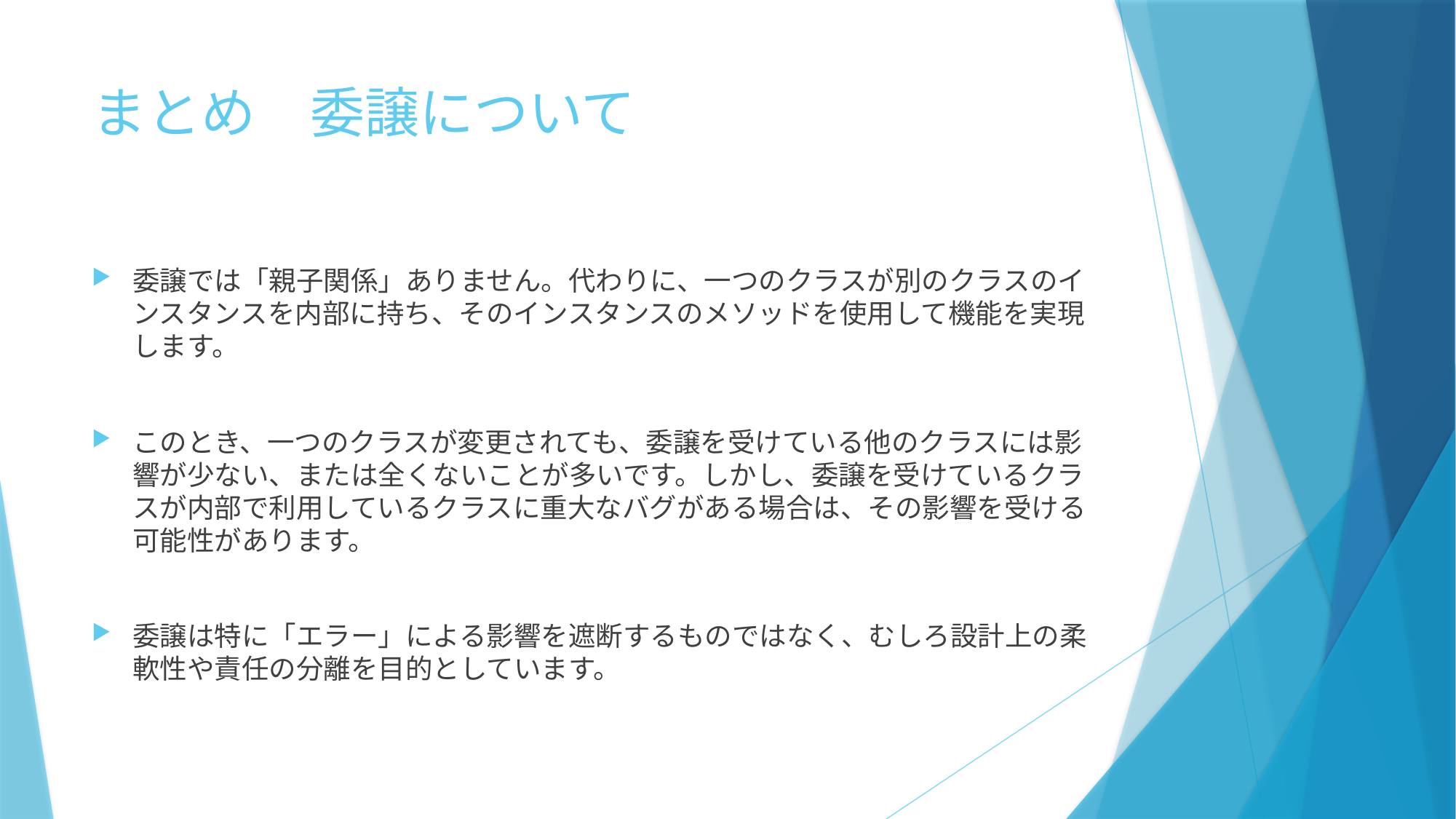

# まとめ　委譲について
委譲では「親子関係」ありません。代わりに、一つのクラスが別のクラスのインスタンスを内部に持ち、そのインスタンスのメソッドを使用して機能を実現します。

このとき、一つのクラスが変更されても、委譲を受けている他のクラスには影響が少ない、または全くないことが多いです。しかし、委譲を受けているクラスが内部で利用しているクラスに重大なバグがある場合は、その影響を受ける可能性があります。

委譲は特に「エラー」による影響を遮断するものではなく、むしろ設計上の柔軟性や責任の分離を目的としています。